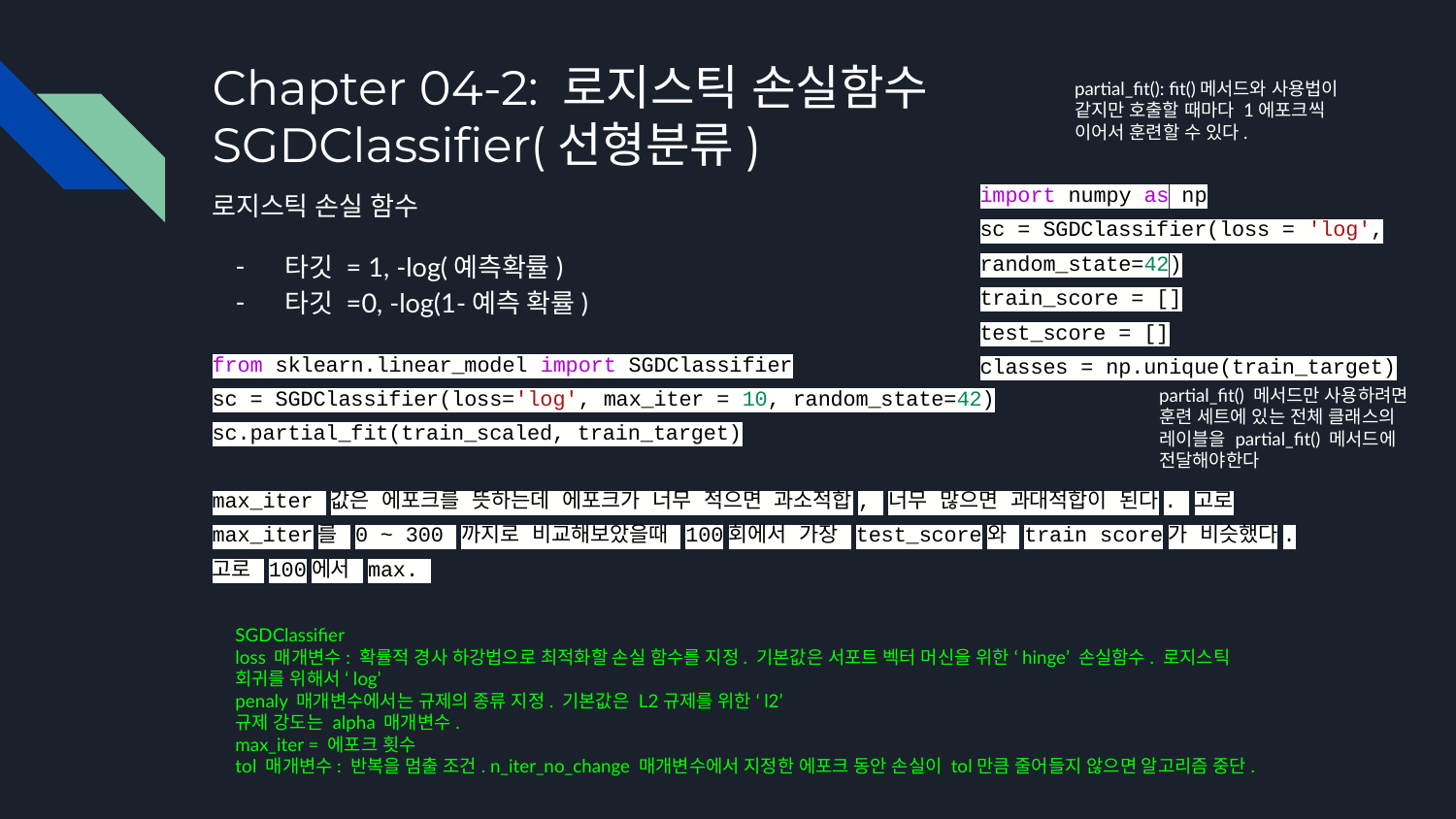

# Chapter 04-2: 로지스틱 손실함수
SGDClassifier(선형분류)
partial_fit(): fit()메서드와 사용법이 같지만 호출할 때마다 1에포크씩 이어서 훈련할 수 있다.
import numpy as np
sc = SGDClassifier(loss = 'log', random_state=42)
train_score = []
test_score = []
classes = np.unique(train_target)
로지스틱 손실 함수
타깃 = 1, -log(예측확률)
타깃 =0, -log(1-예측 확률)
from sklearn.linear_model import SGDClassifier
sc = SGDClassifier(loss='log', max_iter = 10, random_state=42)
sc.partial_fit(train_scaled, train_target)

max_iter 값은 에포크를 뜻하는데 에포크가 너무 적으면 과소적합, 너무 많으면 과대적합이 된다. 고로 max_iter를 0 ~ 300 까지로 비교해보았을때 100회에서 가장 test_score와 train score가 비슷했다. 고로 100에서 max.

partial_fit() 메서드만 사용하려면 훈련 세트에 있는 전체 클래스의 레이블을 partial_fit() 메서드에 전달해야한다
SGDClassifier
loss 매개변수: 확률적 경사 하강법으로 최적화할 손실 함수를 지정. 기본값은 서포트 벡터 머신을 위한 ‘hinge’ 손실함수. 로지스틱 회귀를 위해서 ‘log’
penaly 매개변수에서는 규제의 종류 지정. 기본값은 L2규제를 위한 ‘l2’
규제 강도는 alpha 매개변수.
max_iter = 에포크 횟수
tol 매개변수: 반복을 멈출 조건. n_iter_no_change 매개변수에서 지정한 에포크 동안 손실이 tol만큼 줄어들지 않으면 알고리즘 중단.